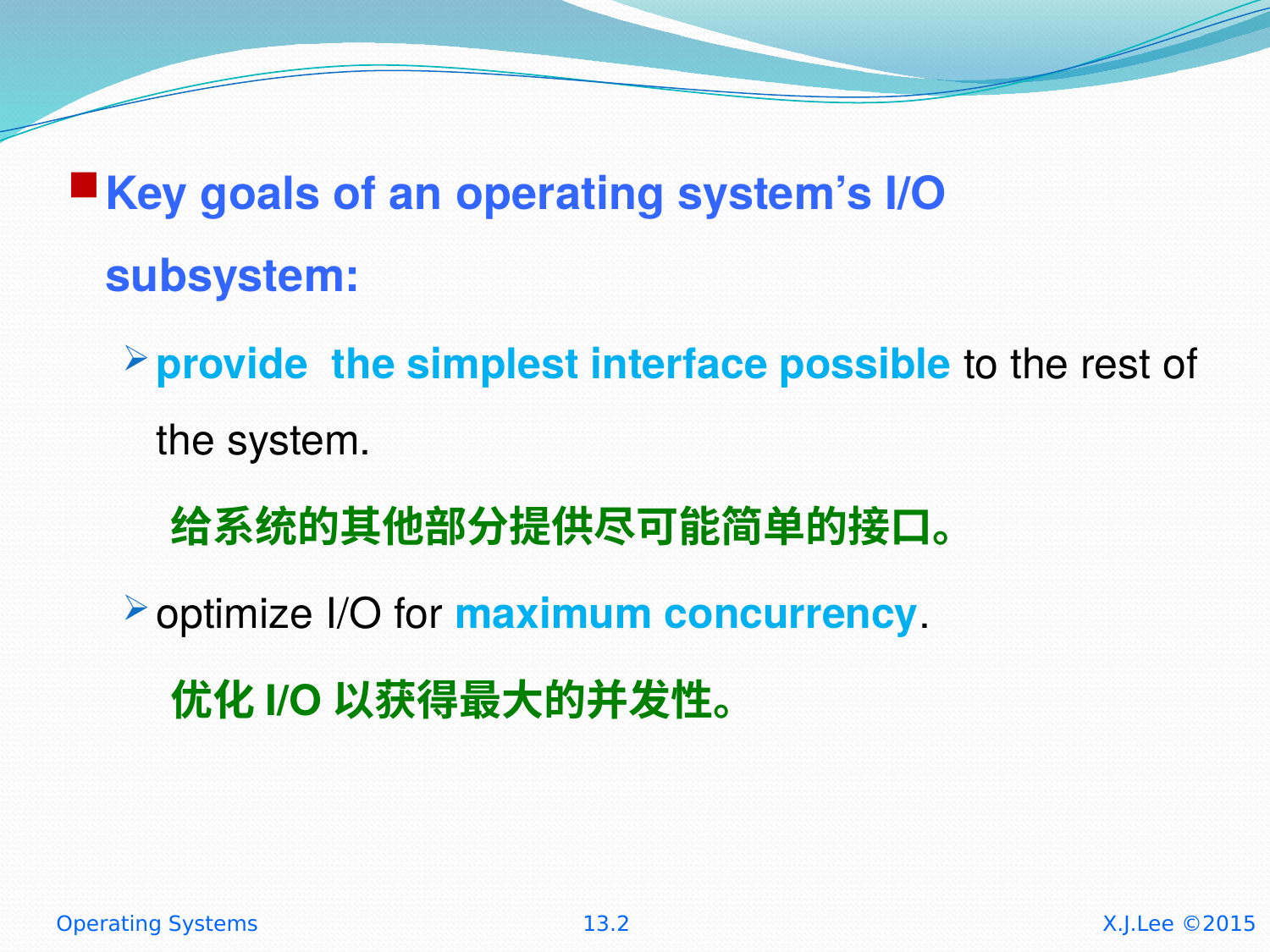

Key goals of an operating system’s I/O subsystem:
provide  the simplest interface possible to the rest of the system.
    给系统的其他部分提供尽可能简单的接口。
optimize I/O for maximum concurrency.
    优化I/O以获得最大的并发性。
Operating Systems
13.2
X.J.Lee ©2015